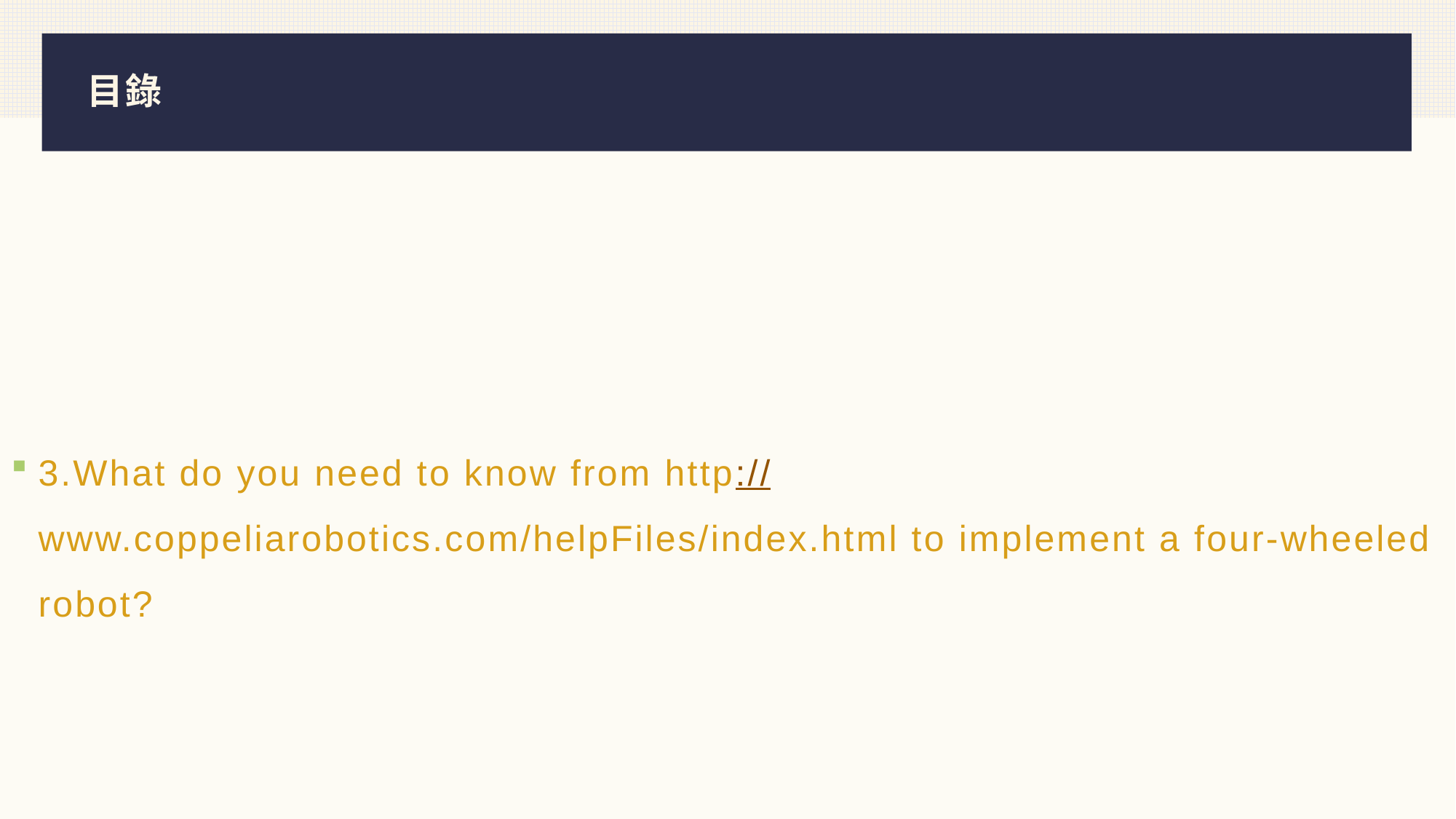

# 目錄
3.What do you need to know from http://www.coppeliarobotics.com/helpFiles/index.html to implement a four-wheeled robot?